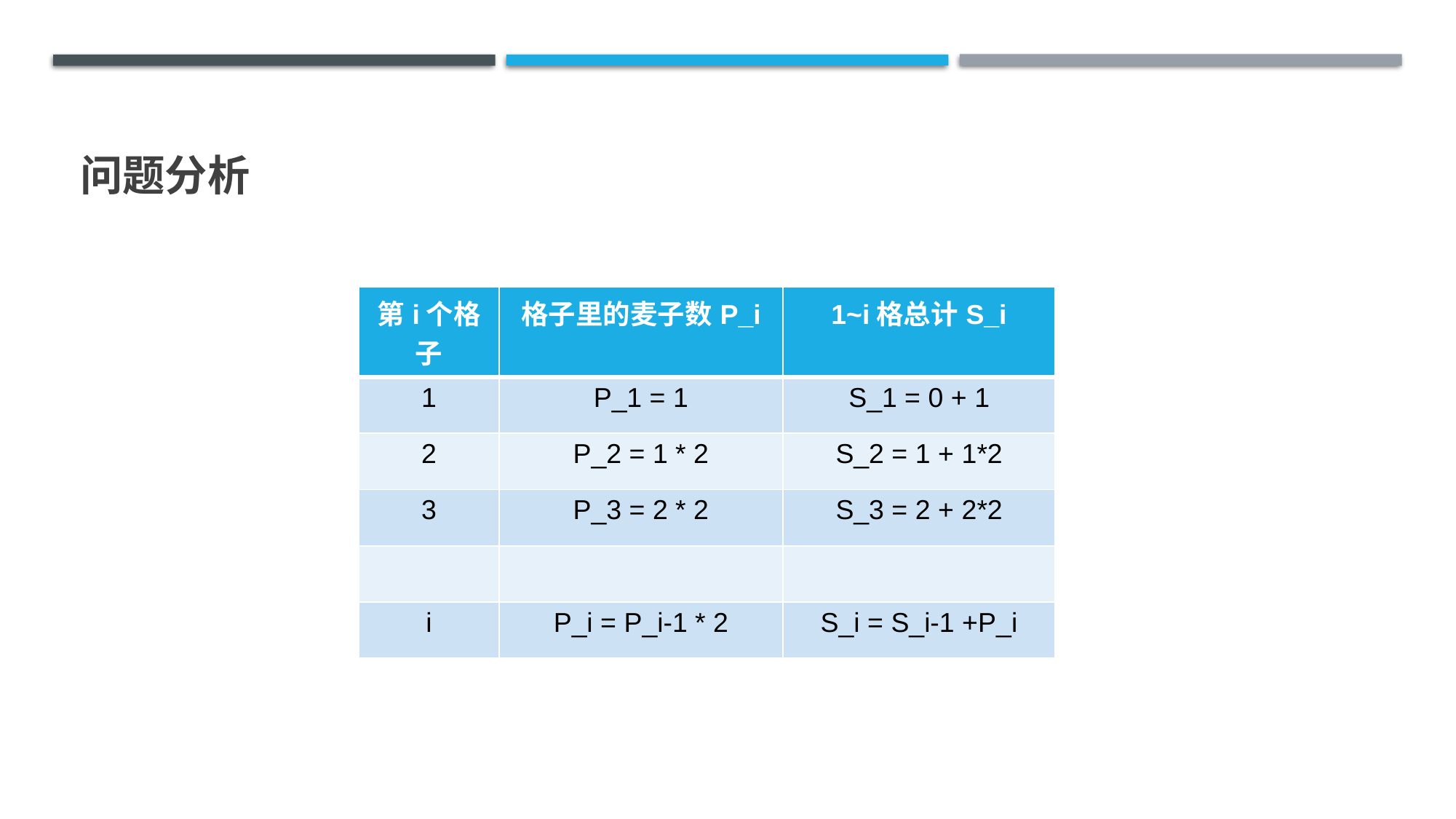

# 问题分析
| 第i个格子 | 格子里的麦子数P\_i | 1~i格总计S\_i |
| --- | --- | --- |
| 1 | P\_1 = 1 | S\_1 = 0 + 1 |
| 2 | P\_2 = 1 \* 2 | S\_2 = 1 + 1\*2 |
| 3 | P\_3 = 2 \* 2 | S\_3 = 2 + 2\*2 |
|  |  |  |
| i | P\_i = P\_i-1 \* 2 | S\_i = S\_i-1 +P\_i |